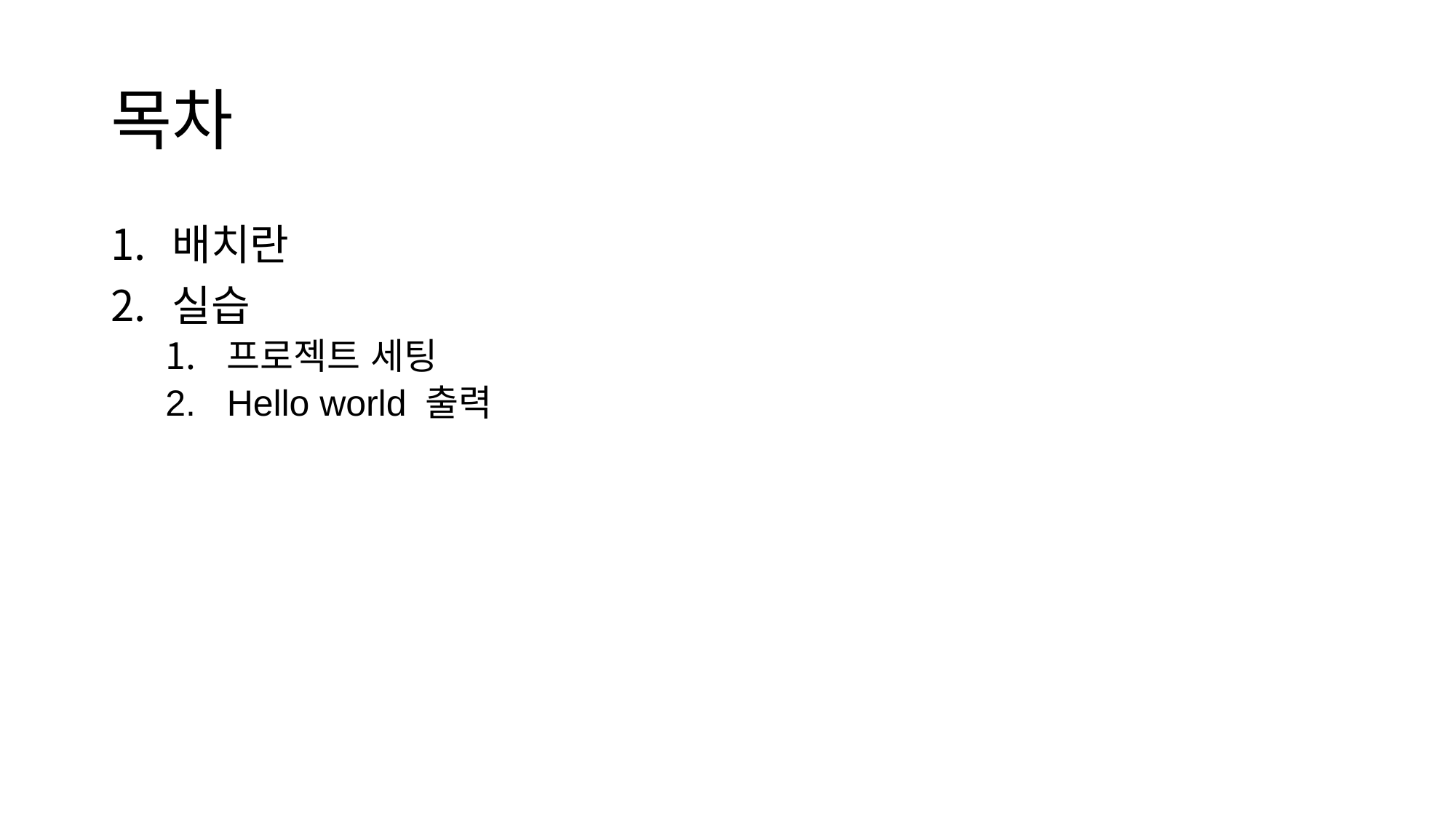

# 목차
배치란
실습
프로젝트 세팅
Hello world 출력